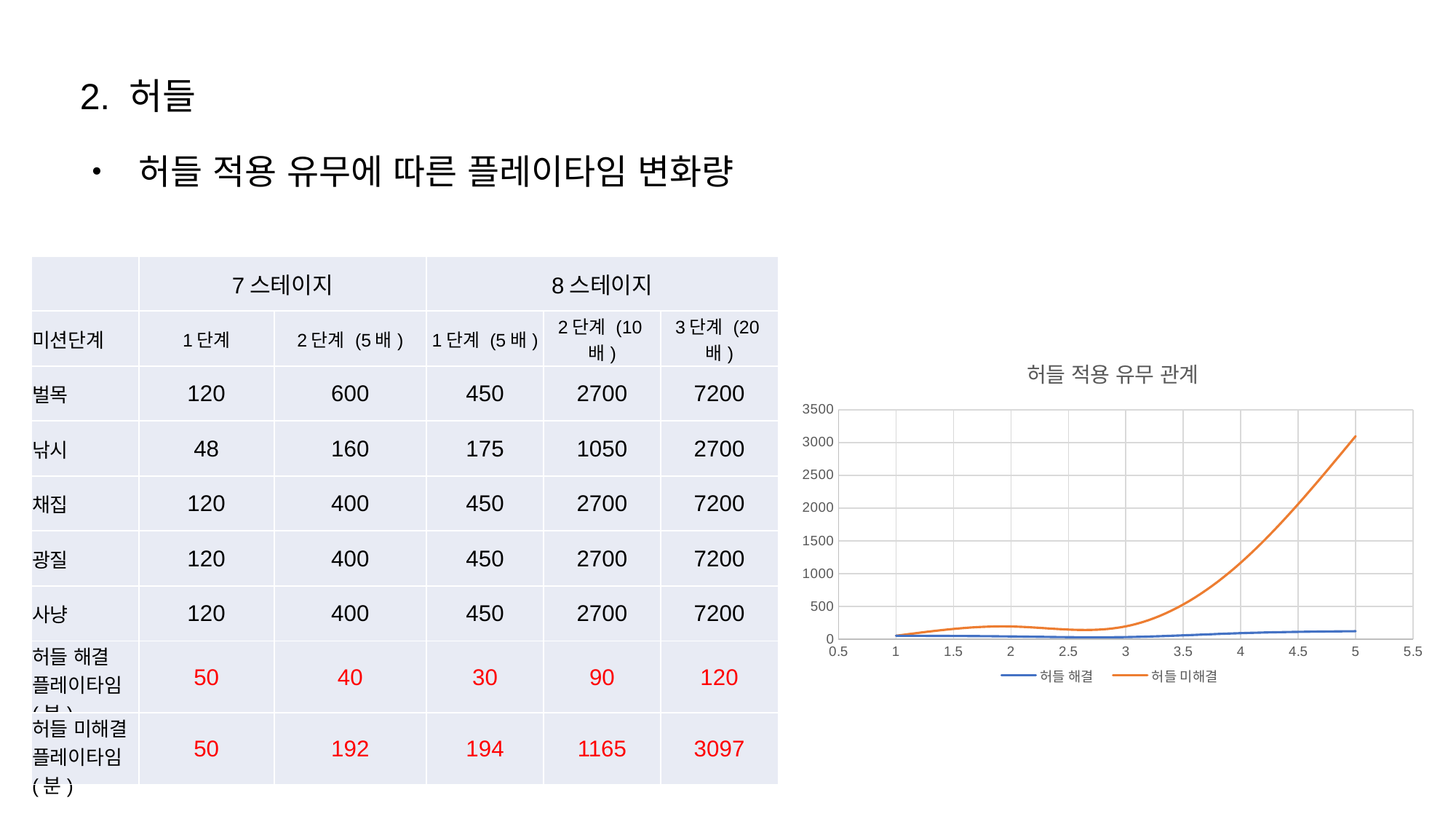

2. 허들
•  허들 적용 유무에 따른 플레이타임 변화량
|  | 7스테이지 |  | 8스테이지 |  |  |
| --- | --- | --- | --- | --- | --- |
| 미션단계 | 1단계 | 2단계 (5배) | 1단계 (5배) | 2단계 (10배) | 3단계 (20배) |
| 벌목 | 120 | 600 | 450 | 2700 | 7200 |
| 낚시 | 48 | 160 | 175 | 1050 | 2700 |
| 채집 | 120 | 400 | 450 | 2700 | 7200 |
| 광질 | 120 | 400 | 450 | 2700 | 7200 |
| 사냥 | 120 | 400 | 450 | 2700 | 7200 |
| 허들 해결 플레이타임(분) | 50 | 40 | 30 | 90 | 120 |
| 허들 미해결 플레이타임(분) | 50 | 192 | 194 | 1165 | 3097 |

### Chart: 허들 적용 유무 관계

| Category | 허들 해결 | 허들 미해결 |
|---|---|---|